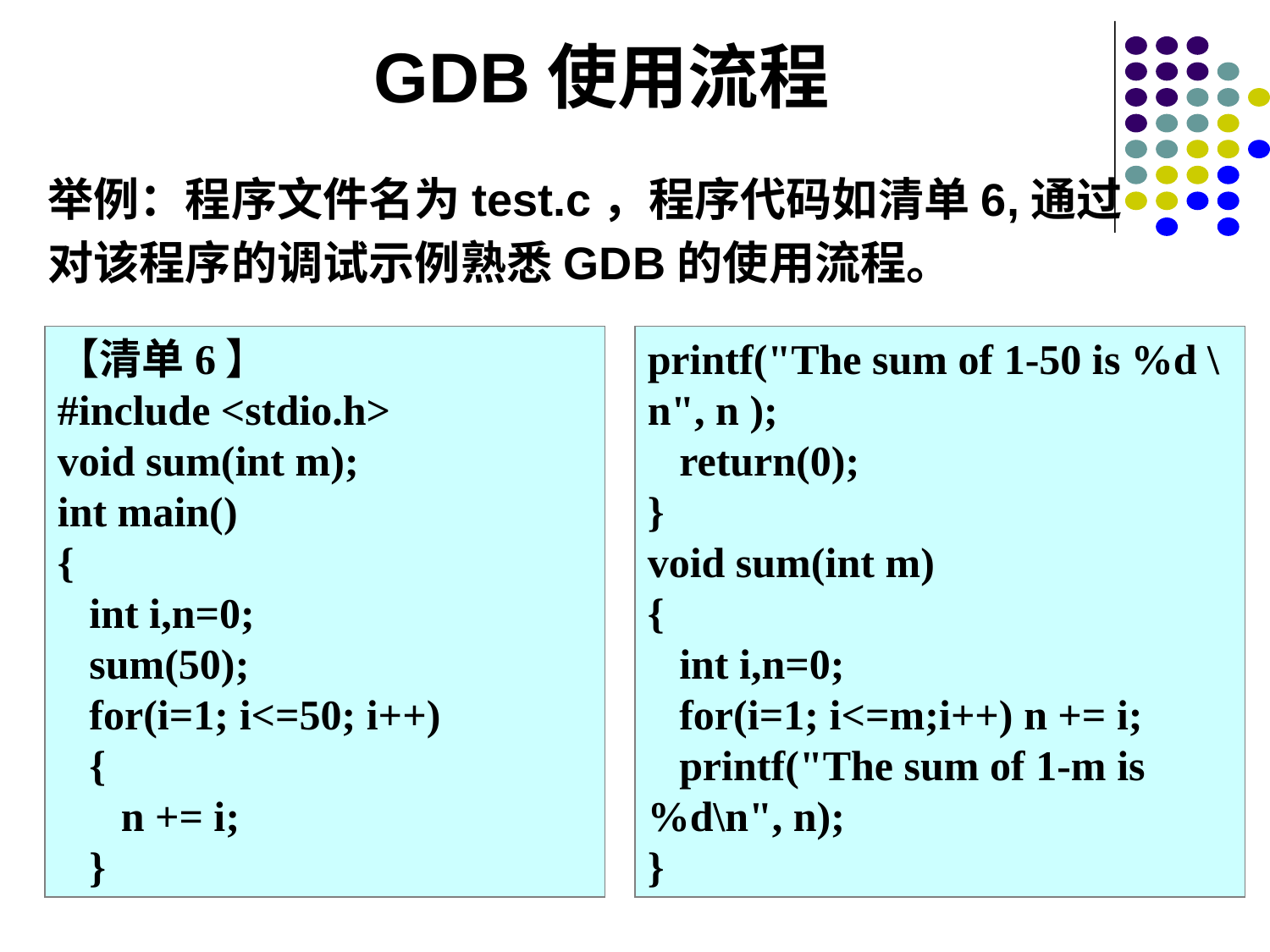

GDB使用流程
举例：程序文件名为test.c，程序代码如清单6,通过对该程序的调试示例熟悉GDB的使用流程。
【清单6】
#include <stdio.h>
void sum(int m);
int main()
{
   int i,n=0;
   sum(50);
   for(i=1; i<=50; i++)
   {
      n += i;
   }
printf("The sum of 1-50 is %d \n", n );
   return(0);
}
void sum(int m)
{
   int i,n=0;
   for(i=1; i<=m;i++) n += i;
   printf("The sum of 1-m is %d\n", n);
}